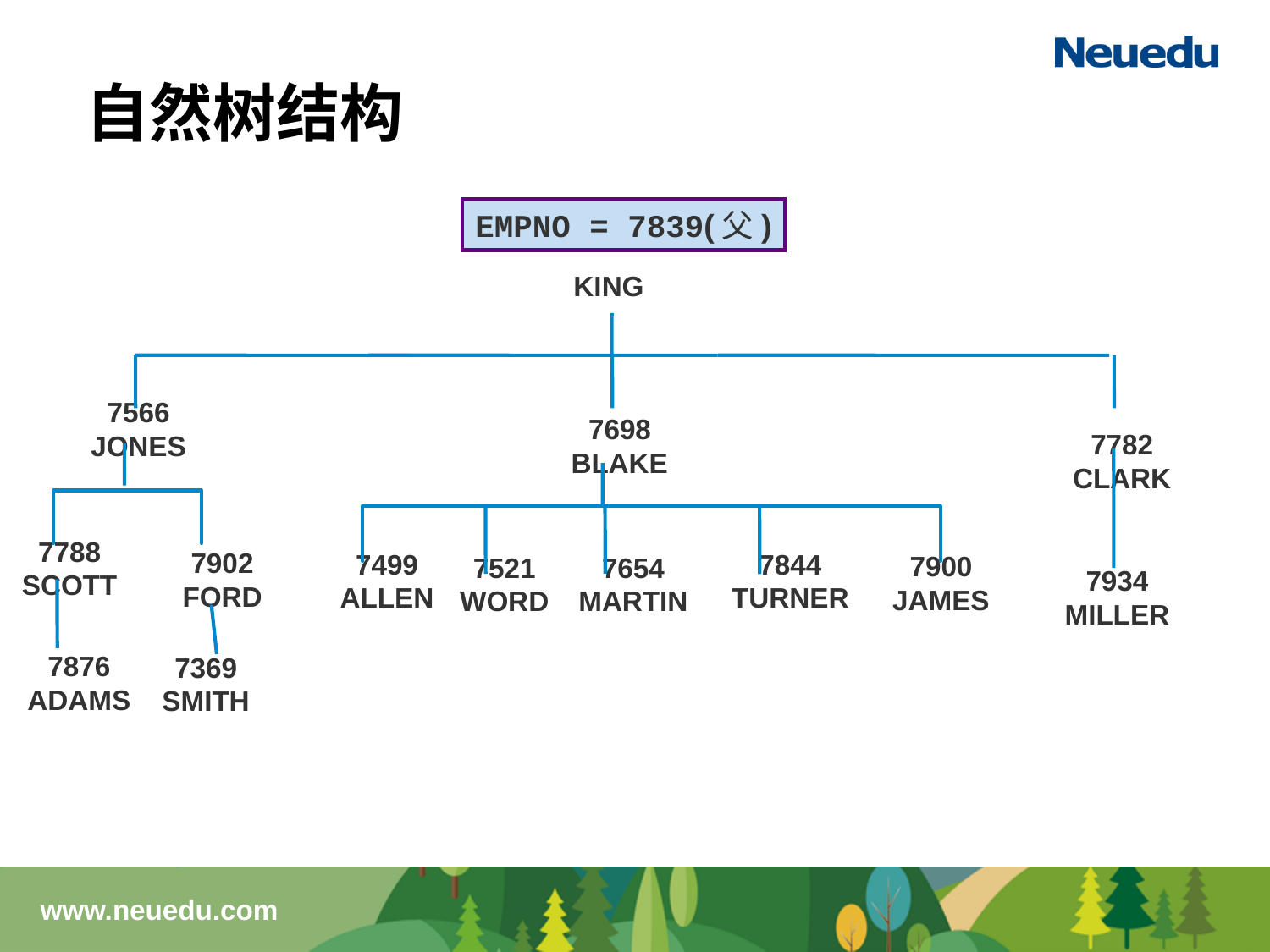

# 自然树结构
EMPNO = 7839(父)
KING

7566
JONES
7698
BLAKE
7782
CLARK

7788
SCOTT
7902
FORD
7499
ALLEN
7844
TURNER
7900
JAMES
7521
WORD
7654
MARTIN
7934
MILLER

7876
ADAMS
7369
SMITH